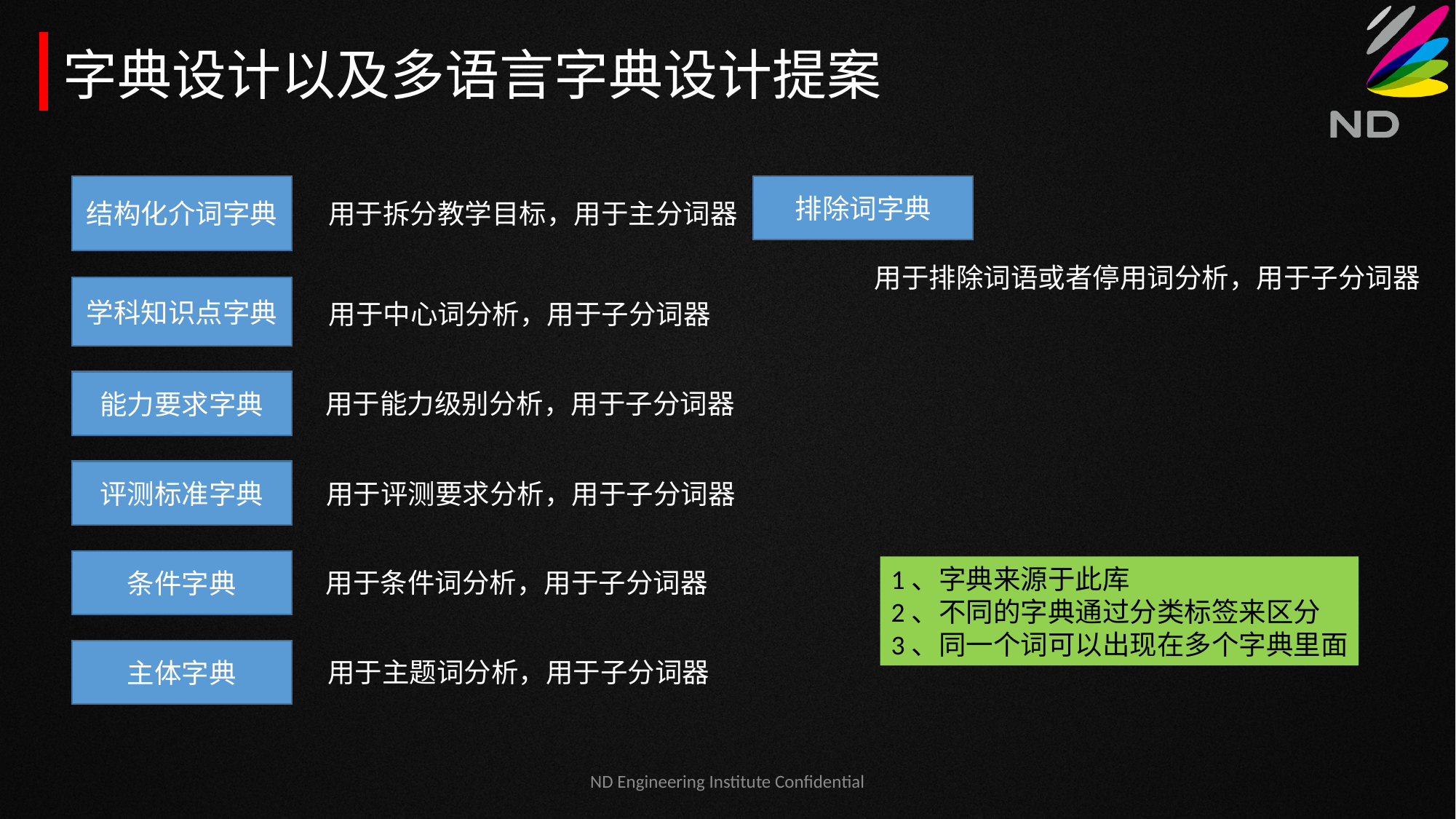

字典设计以及多语言字典设计提案
结构化介词字典
排除词字典
用于拆分教学目标，用于主分词器
用于排除词语或者停用词分析，用于子分词器
学科知识点字典
用于中心词分析，用于子分词器
能力要求字典
用于能力级别分析，用于子分词器
评测标准字典
用于评测要求分析，用于子分词器
条件字典
1、字典来源于此库
2、不同的字典通过分类标签来区分
3、同一个词可以出现在多个字典里面
用于条件词分析，用于子分词器
主体字典
用于主题词分析，用于子分词器
ND Engineering Institute Confidential